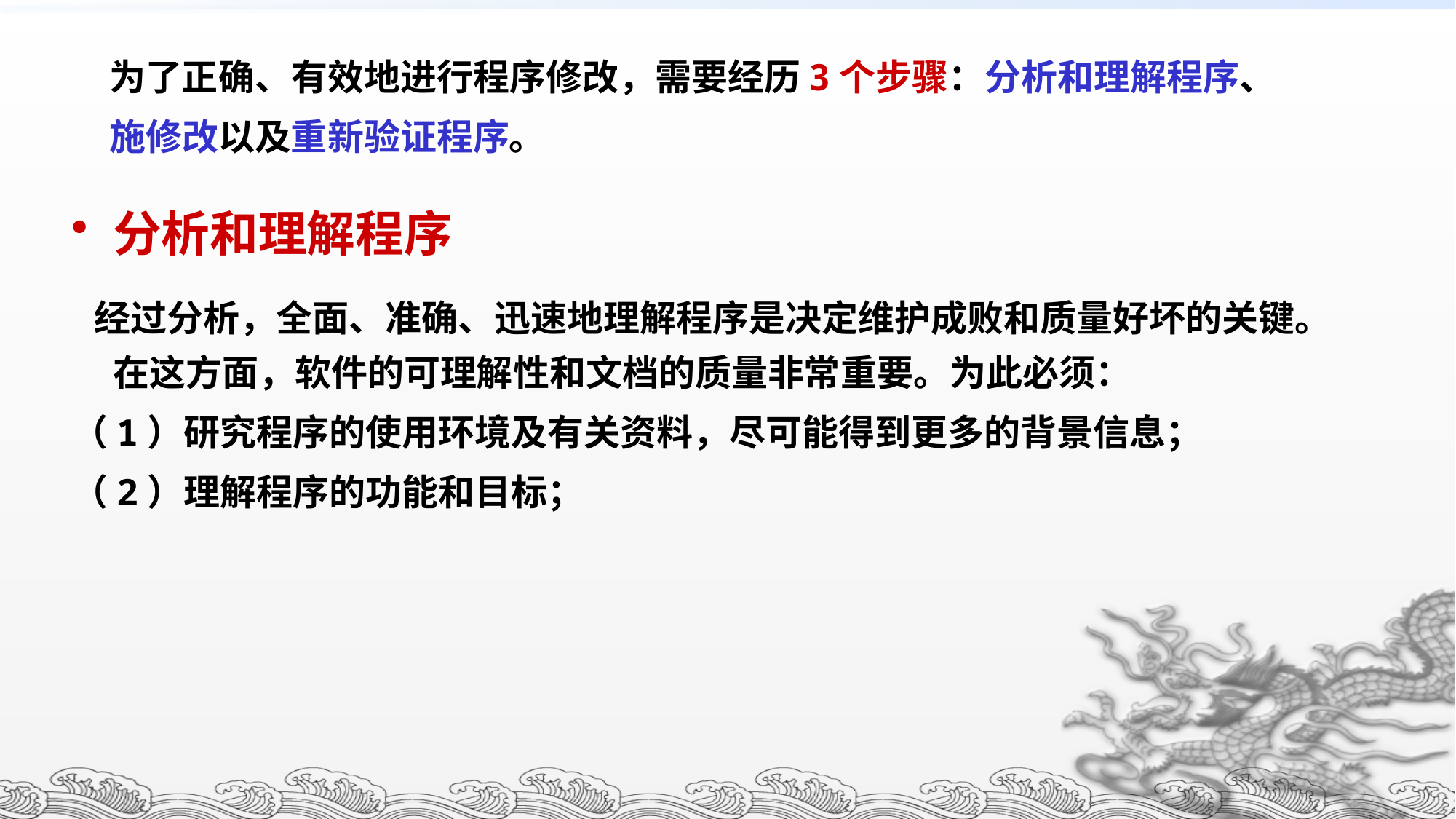

为了正确、有效地进行程序修改，需要经历3个步骤：分析和理解程序、
施修改以及重新验证程序。
分析和理解程序
 经过分析，全面、准确、迅速地理解程序是决定维护成败和质量好坏的关键。在这方面，软件的可理解性和文档的质量非常重要。为此必须：
（1）研究程序的使用环境及有关资料，尽可能得到更多的背景信息；
（2）理解程序的功能和目标；